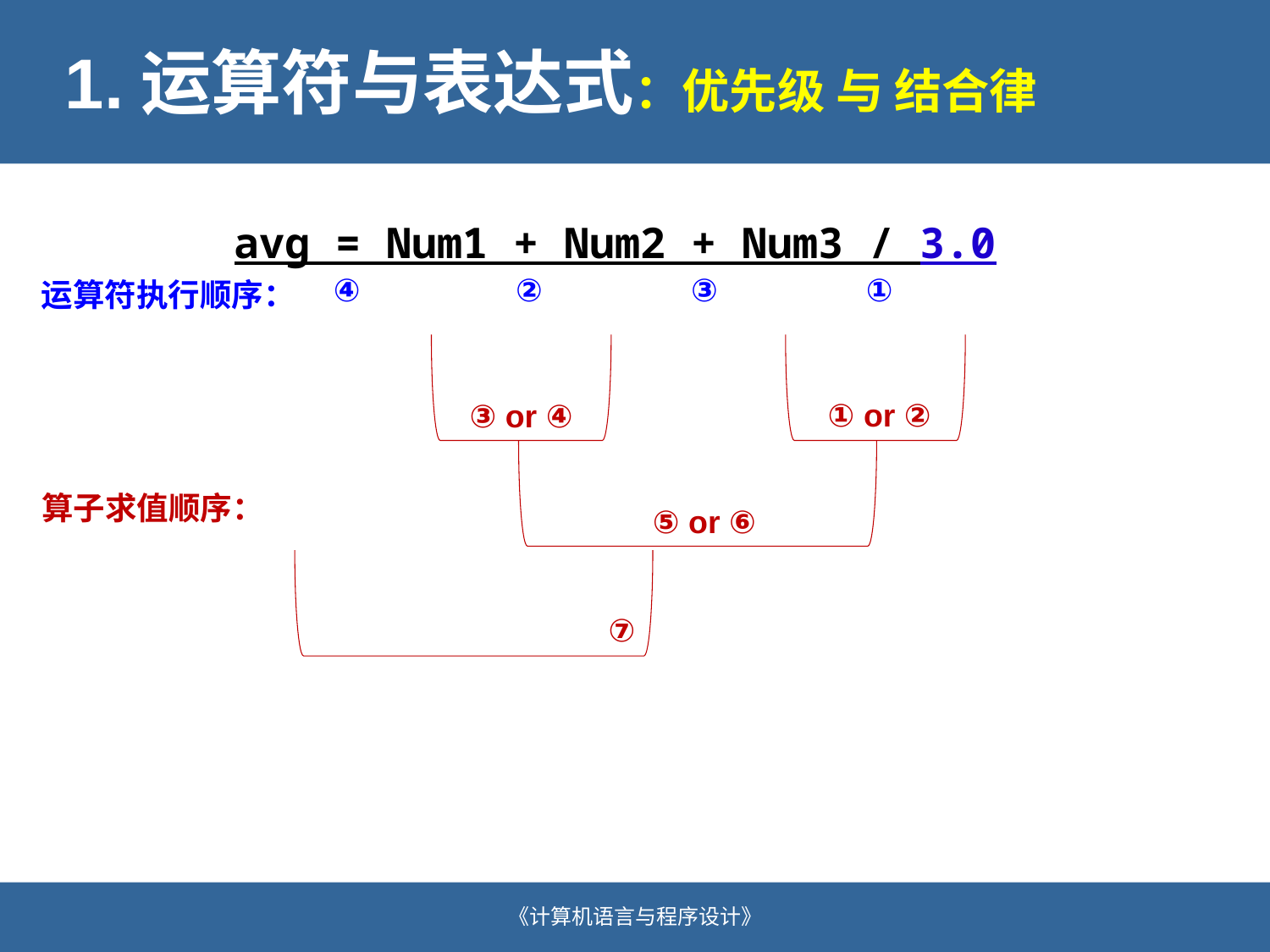

# 1.运算符与表达式：优先级 与 结合律
avg = Num1 + Num2 + Num3 / 3.0
④
②
③
①
运算符执行顺序：

① or ②
③ or ④

算子求值顺序：
⑤ or ⑥
⑦

《计算机语言与程序设计》
7